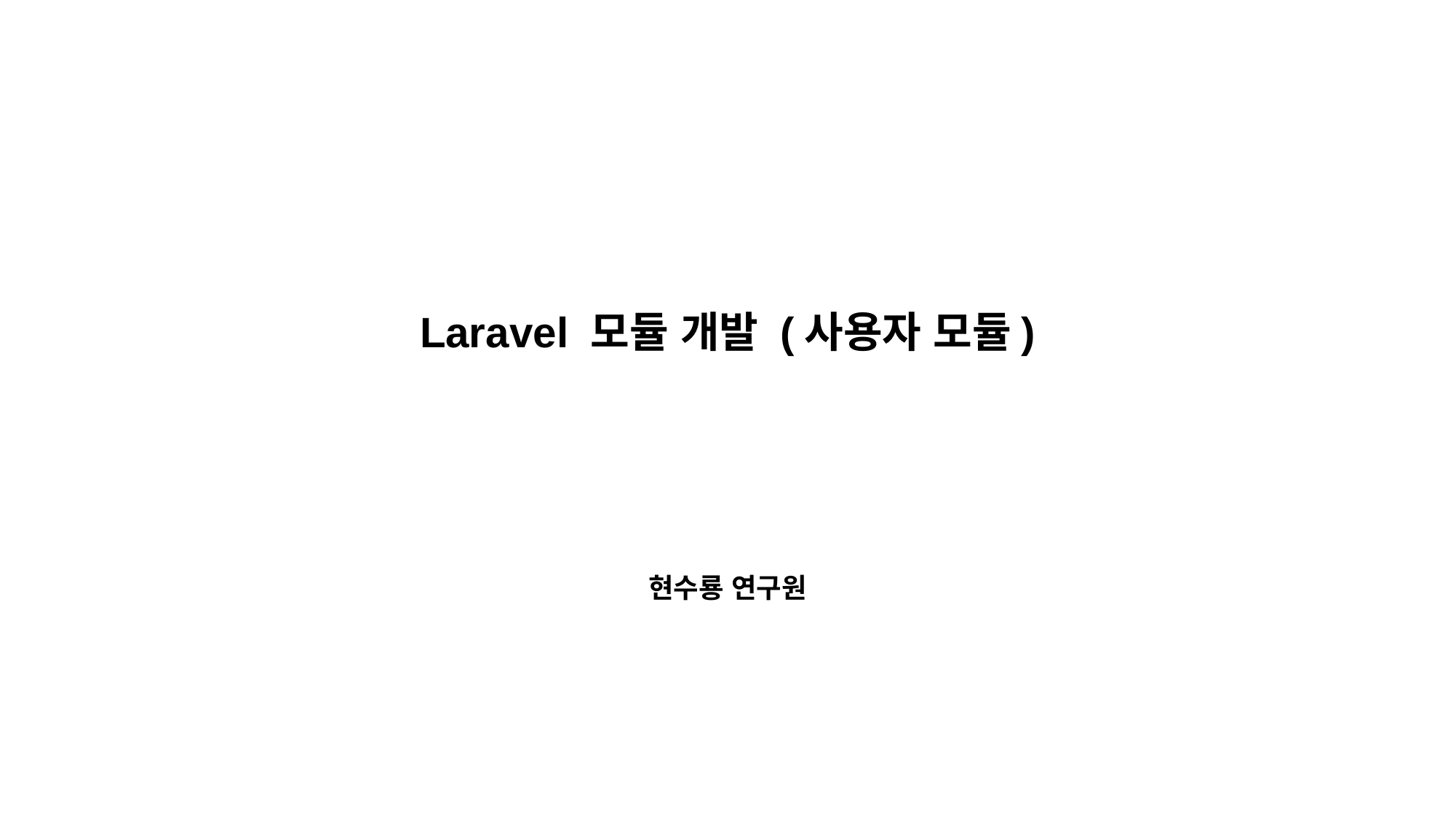

Laravel 모듈 개발 (사용자 모듈)
현수룡 연구원